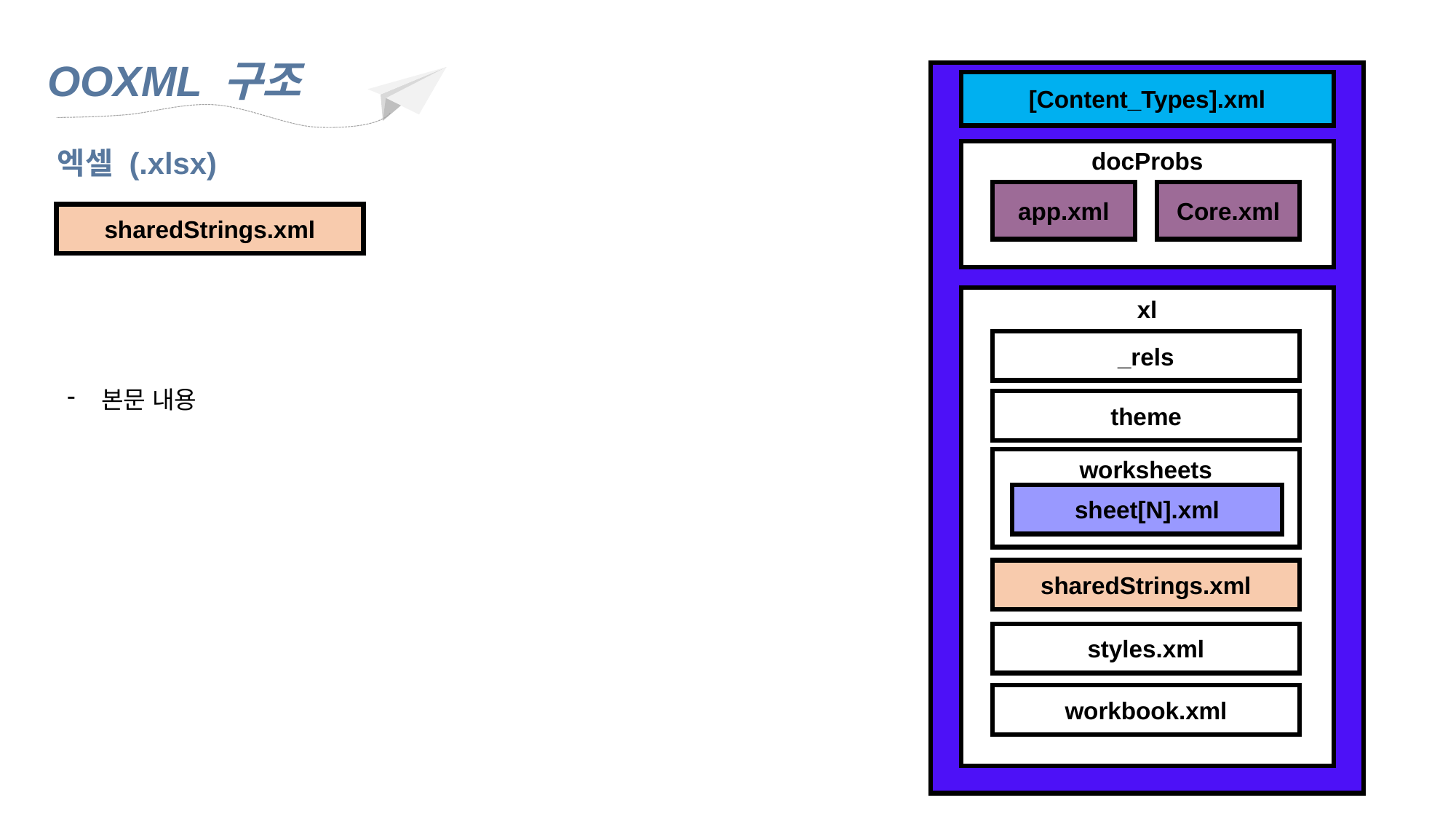

OOXML 구조

[Content_Types].xml
docProbs

Core.xml
app.xml

xl

_rels
sharedStrings.xml
styles.xml
workbook.xml

엑셀 (.xlsx)
sharedStrings.xml
본문 내용
theme
worksheets

sheet[N].xml